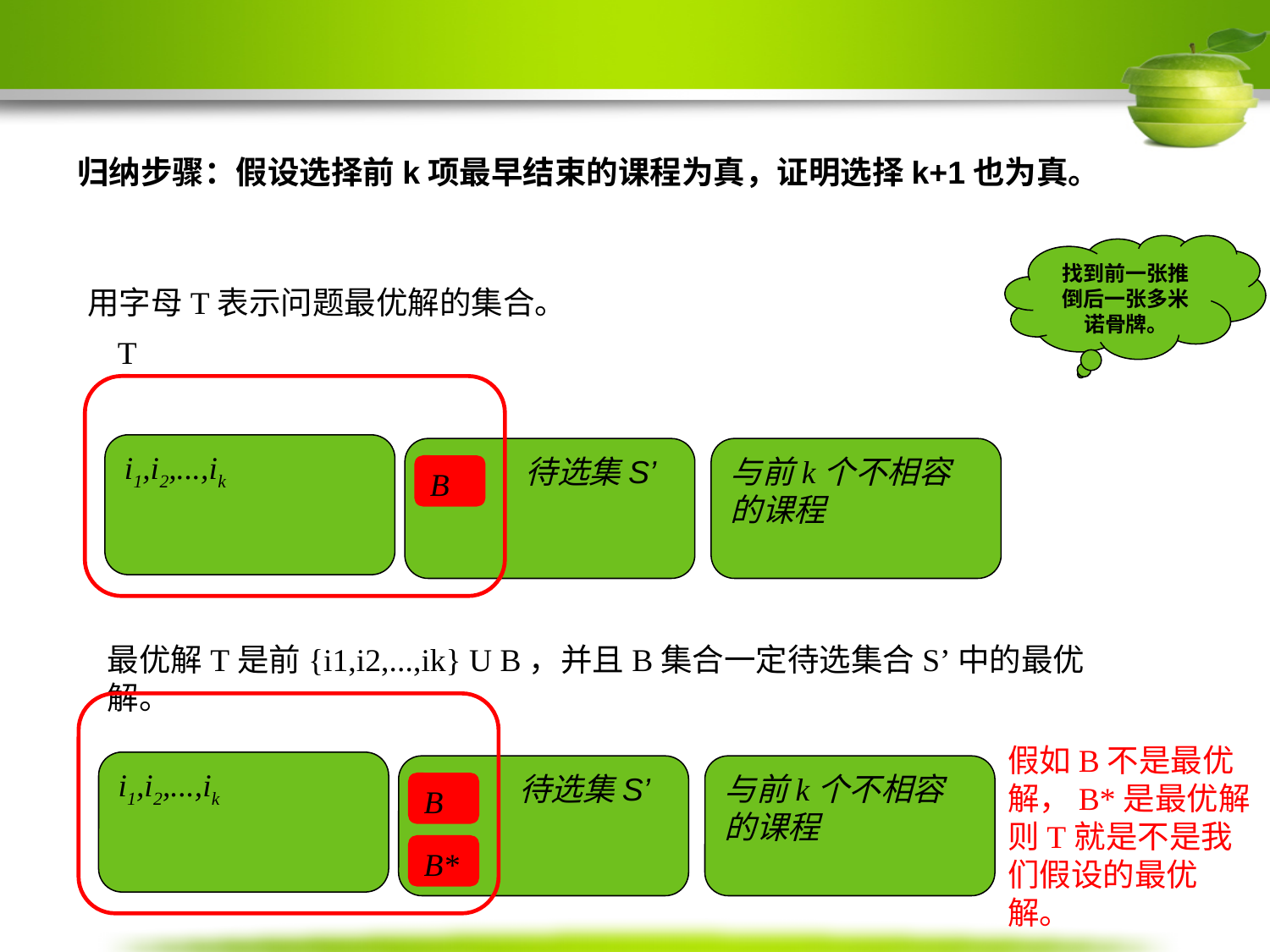

归纳步骤：假设选择前k项最早结束的课程为真，证明选择k+1也为真。
找到前一张推倒后一张多米诺骨牌。
用字母T表示问题最优解的集合。
T

i1,i2,...,ik
             待选集S’
与前k个不相容的课程
B
最优解T是前{i1,i2,...,ik} U B，并且B集合一定待选集合S’中的最优解。

假如B不是最优解，B*是最优解则T就是不是我们假设的最优解。
i1,i2,...,ik
             待选集S’
与前k个不相容的课程
B
B*